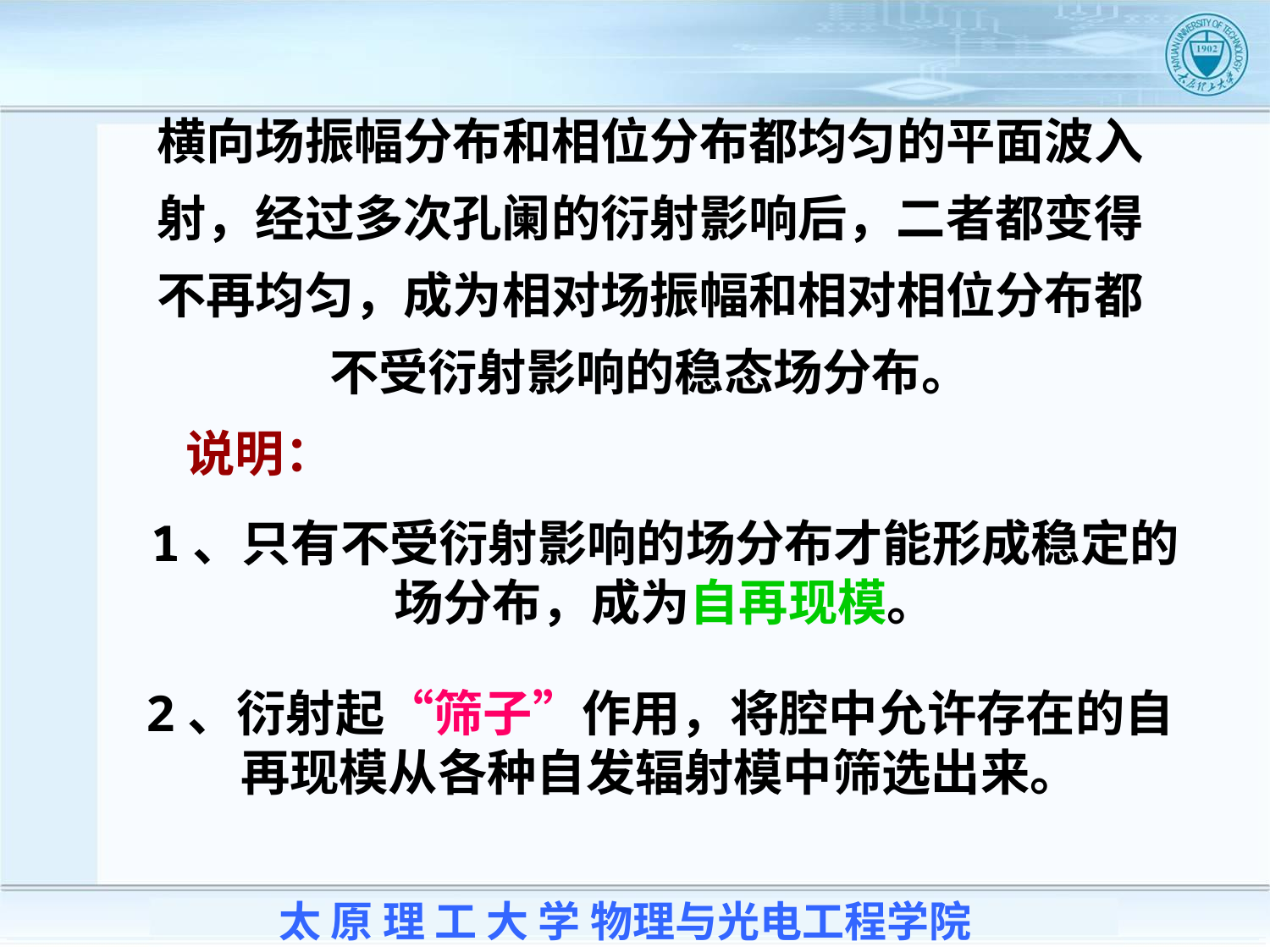

横向场振幅分布和相位分布都均匀的平面波入射，经过多次孔阑的衍射影响后，二者都变得不再均匀，成为相对场振幅和相对相位分布都不受衍射影响的稳态场分布。
说明：
1、只有不受衍射影响的场分布才能形成稳定的场分布，成为自再现模。
2、衍射起“筛子”作用，将腔中允许存在的自再现模从各种自发辐射模中筛选出来。